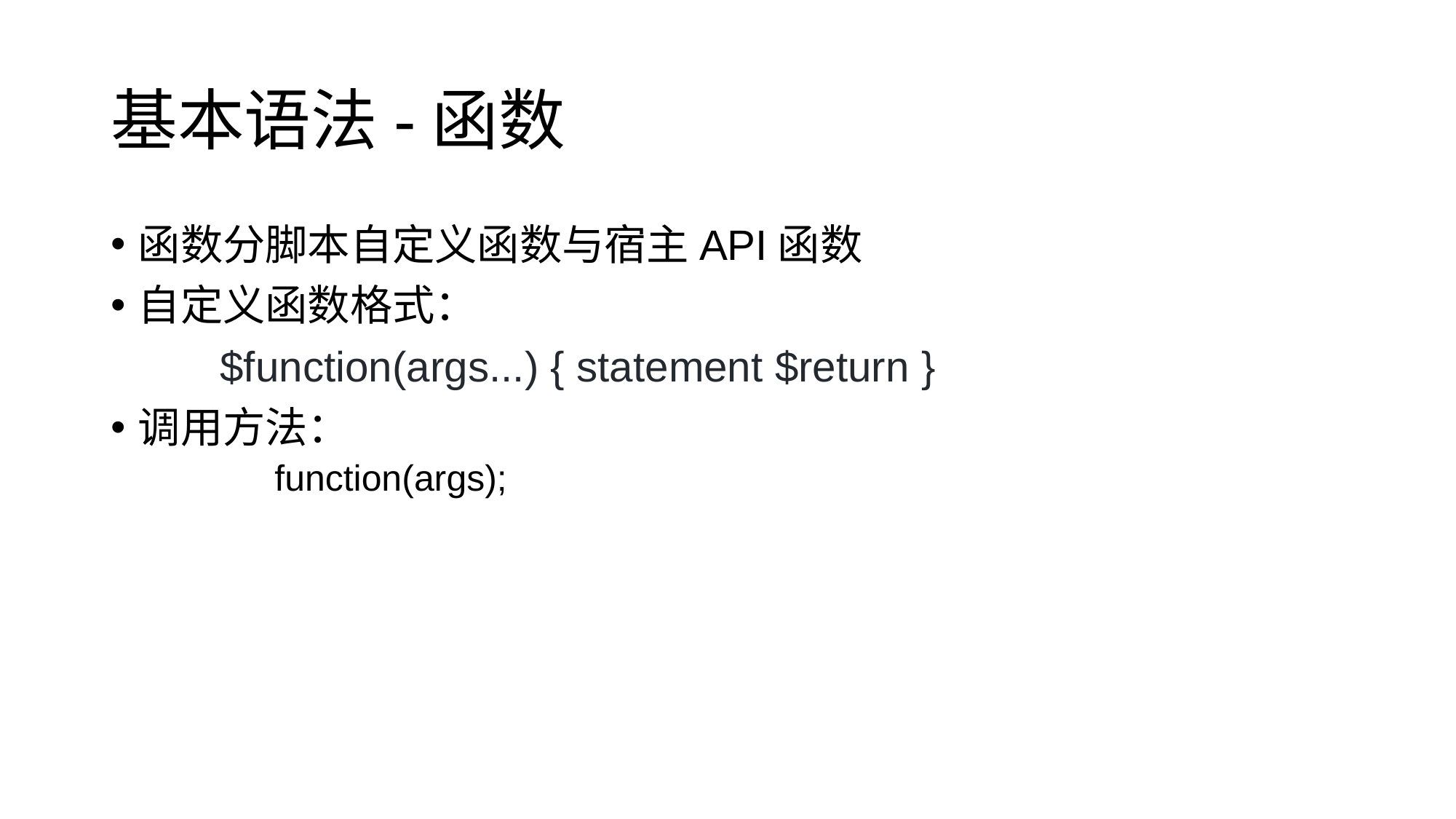

# 基本语法-函数
函数分脚本自定义函数与宿主API函数
自定义函数格式：
	$function(args...) { statement $return }
调用方法：
	function(args);